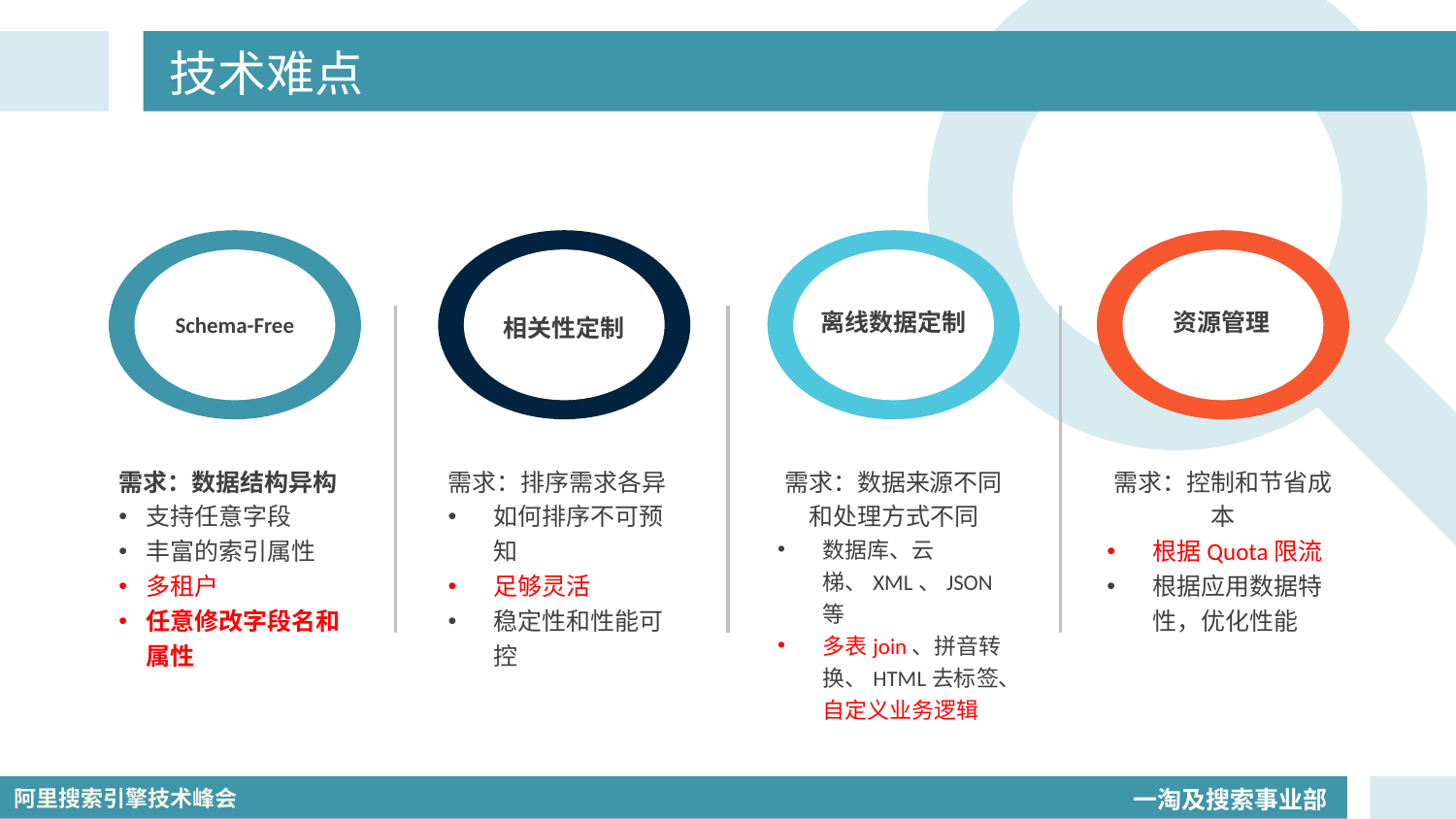

# 技术难点

Schema-Free
需求：数据结构异构
支持任意字段
丰富的索引属性
多租户
任意修改字段名和属性

相关性定制
需求：排序需求各异
如何排序不可预知
足够灵活
稳定性和性能可控

离线数据定制
需求：数据来源不同和处理方式不同
数据库、云梯、XML、JSON等
多表join、拼音转换、HTML去标签、自定义业务逻辑

资源管理
需求：控制和节省成本
根据Quota限流
根据应用数据特性，优化性能